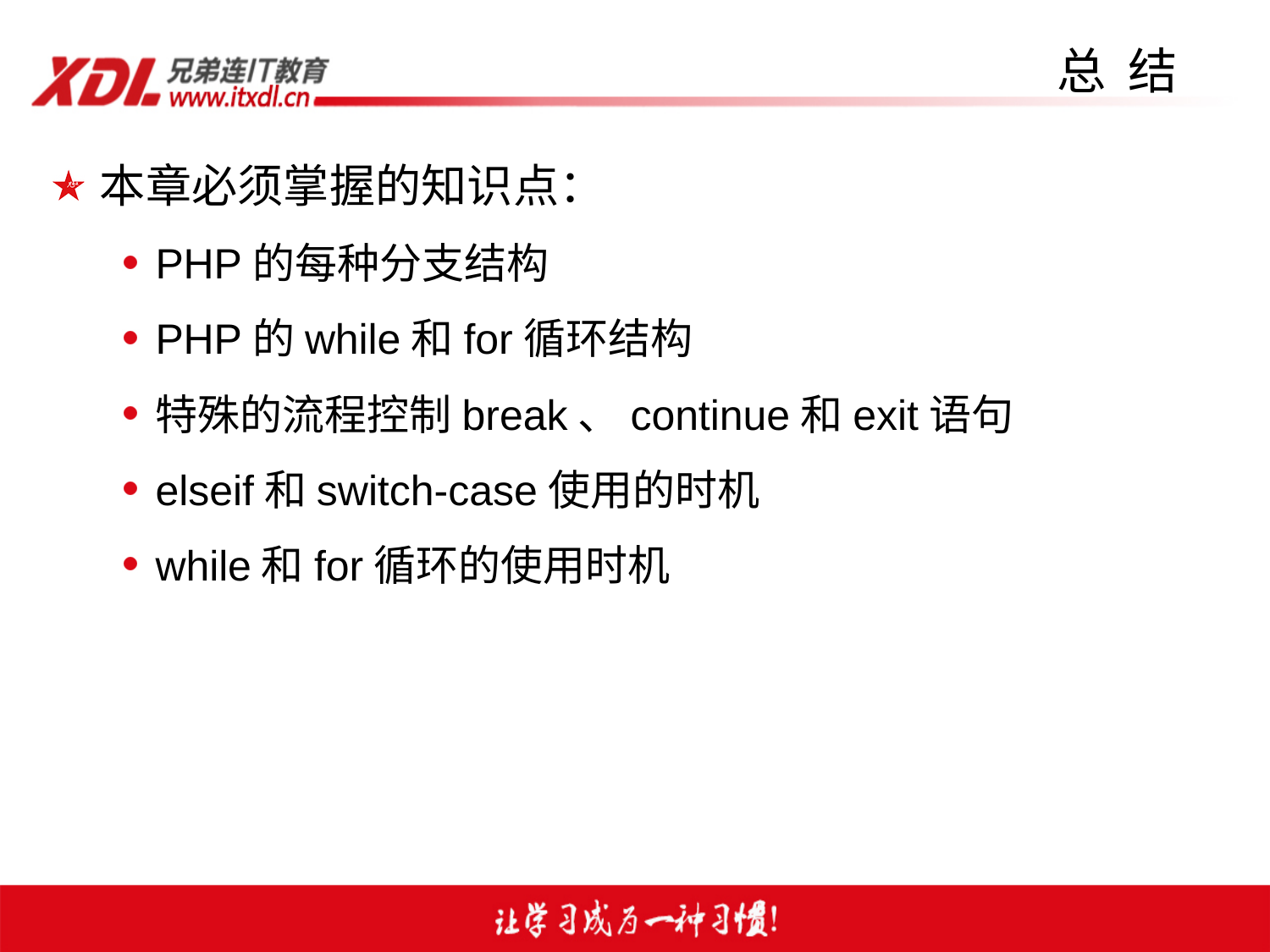

# 总  结
本章必须掌握的知识点：
PHP的每种分支结构
PHP的while和for循环结构
特殊的流程控制break、continue和exit语句
elseif和switch-case使用的时机
while和for循环的使用时机